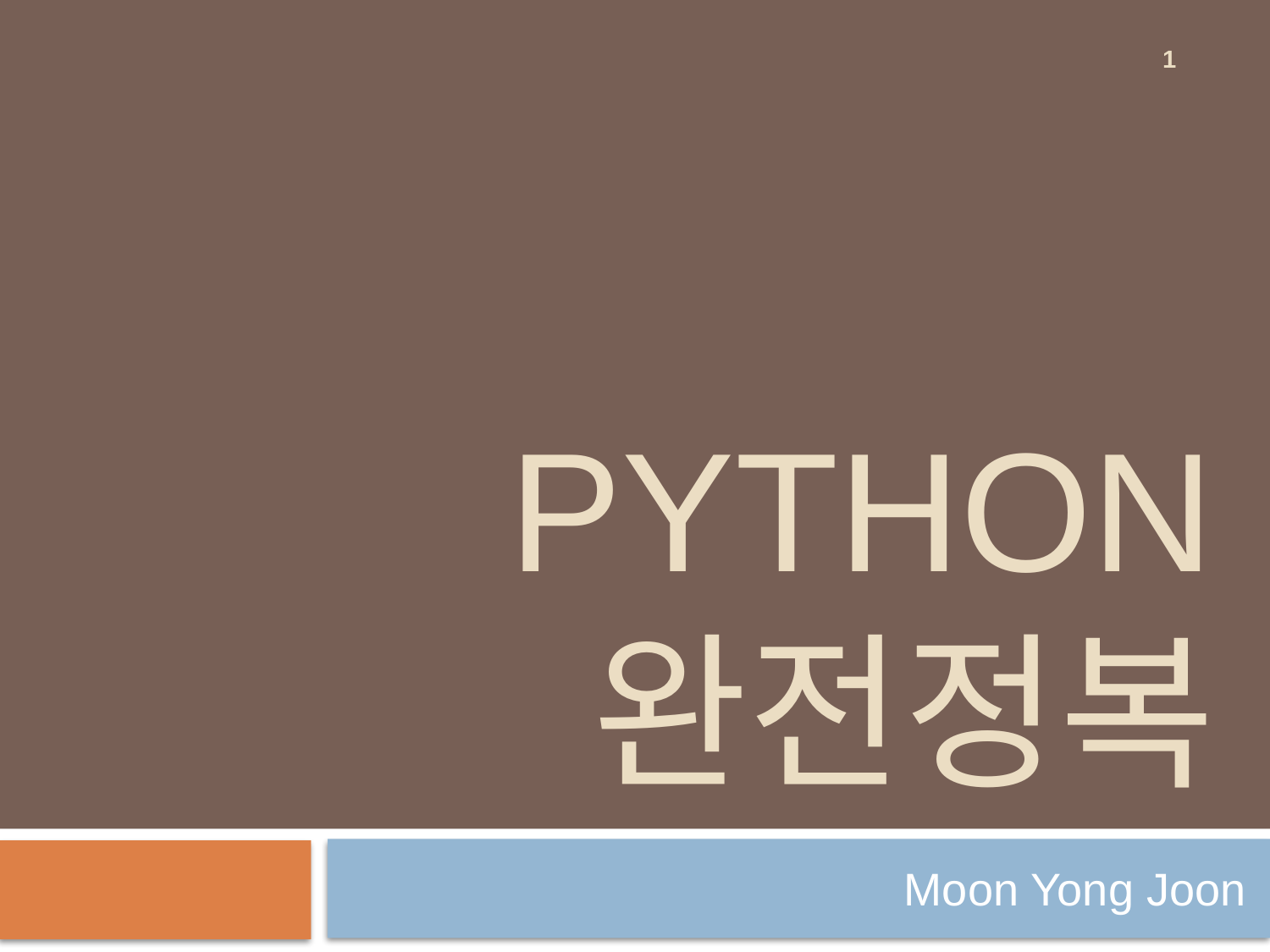

1
# Python 완전정복
Moon Yong Joon